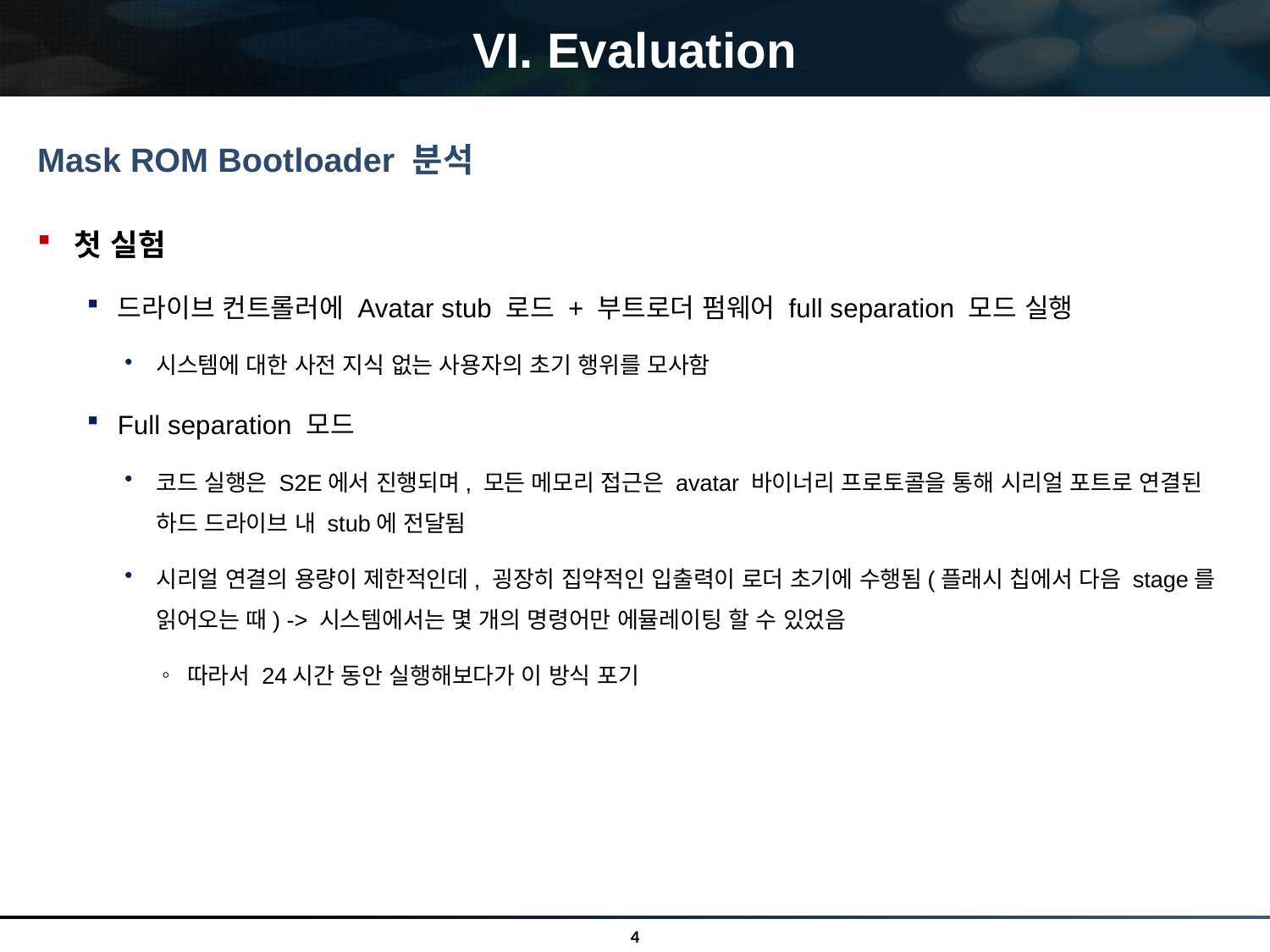

# VI. Evaluation
Mask ROM Bootloader 분석
첫 실험
드라이브 컨트롤러에 Avatar stub 로드 + 부트로더 펌웨어 full separation 모드 실행
시스템에 대한 사전 지식 없는 사용자의 초기 행위를 모사함
Full separation 모드
코드 실행은 S2E에서 진행되며, 모든 메모리 접근은 avatar 바이너리 프로토콜을 통해 시리얼 포트로 연결된 하드 드라이브 내 stub에 전달됨
시리얼 연결의 용량이 제한적인데, 굉장히 집약적인 입출력이 로더 초기에 수행됨(플래시 칩에서 다음 stage를 읽어오는 때) -> 시스템에서는 몇 개의 명령어만 에뮬레이팅 할 수 있었음
따라서 24시간 동안 실행해보다가 이 방식 포기